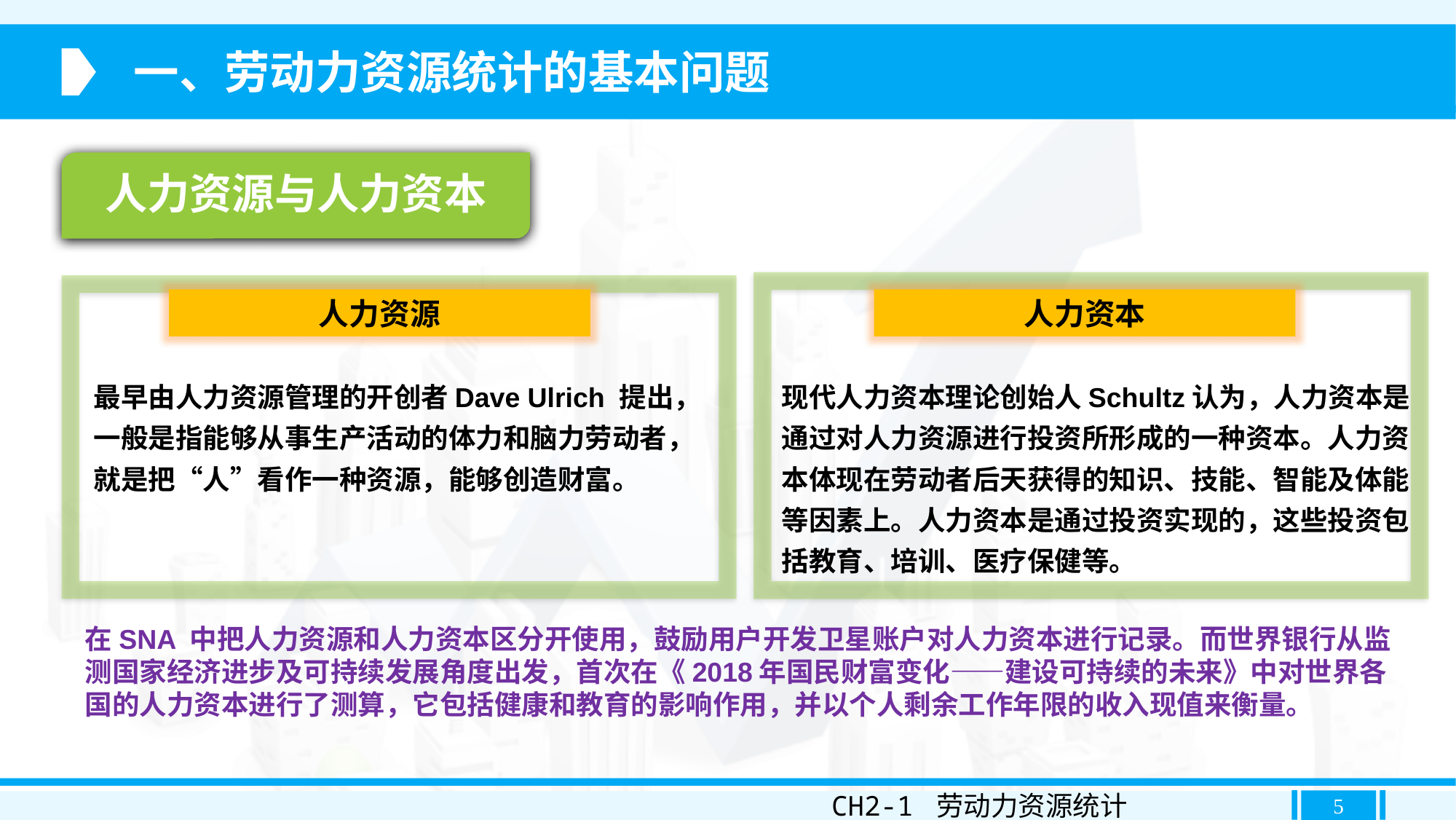

一、劳动力资源统计的基本问题

人力资源与人力资本

人力资源
人力资本
最早由人力资源管理的开创者Dave Ulrich 提出，一般是指能够从事生产活动的体力和脑力劳动者，就是把“人”看作一种资源，能够创造财富。
现代人力资本理论创始人Schultz认为，人力资本是通过对人力资源进行投资所形成的一种资本。人力资本体现在劳动者后天获得的知识、技能、智能及体能等因素上。人力资本是通过投资实现的，这些投资包括教育、培训、医疗保健等。
在SNA 中把人力资源和人力资本区分开使用，鼓励用户开发卫星账户对人力资本进行记录。而世界银行从监测国家经济进步及可持续发展角度出发，首次在《2018年国民财富变化——建设可持续的未来》中对世界各国的人力资本进行了测算，它包括健康和教育的影响作用，并以个人剩余工作年限的收入现值来衡量。
CH2-1 劳动力资源统计
5